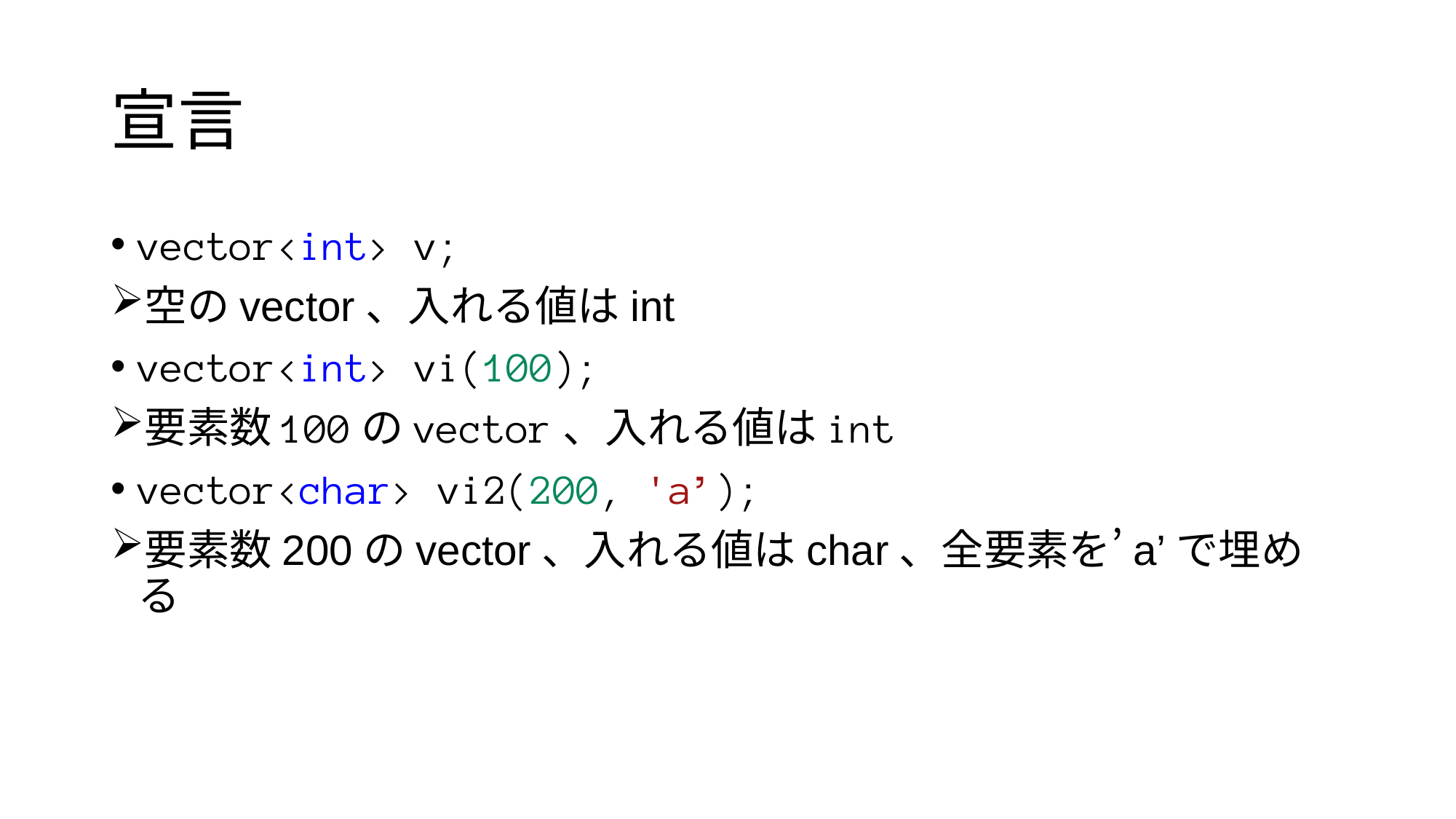

# 宣言
vector<int> v;
空のvector、入れる値はint
vector<int> vi(100);
要素数100のvector、入れる値はint
vector<char> vi2(200, 'a’);
要素数200のvector、入れる値はchar、全要素を’a’で埋める